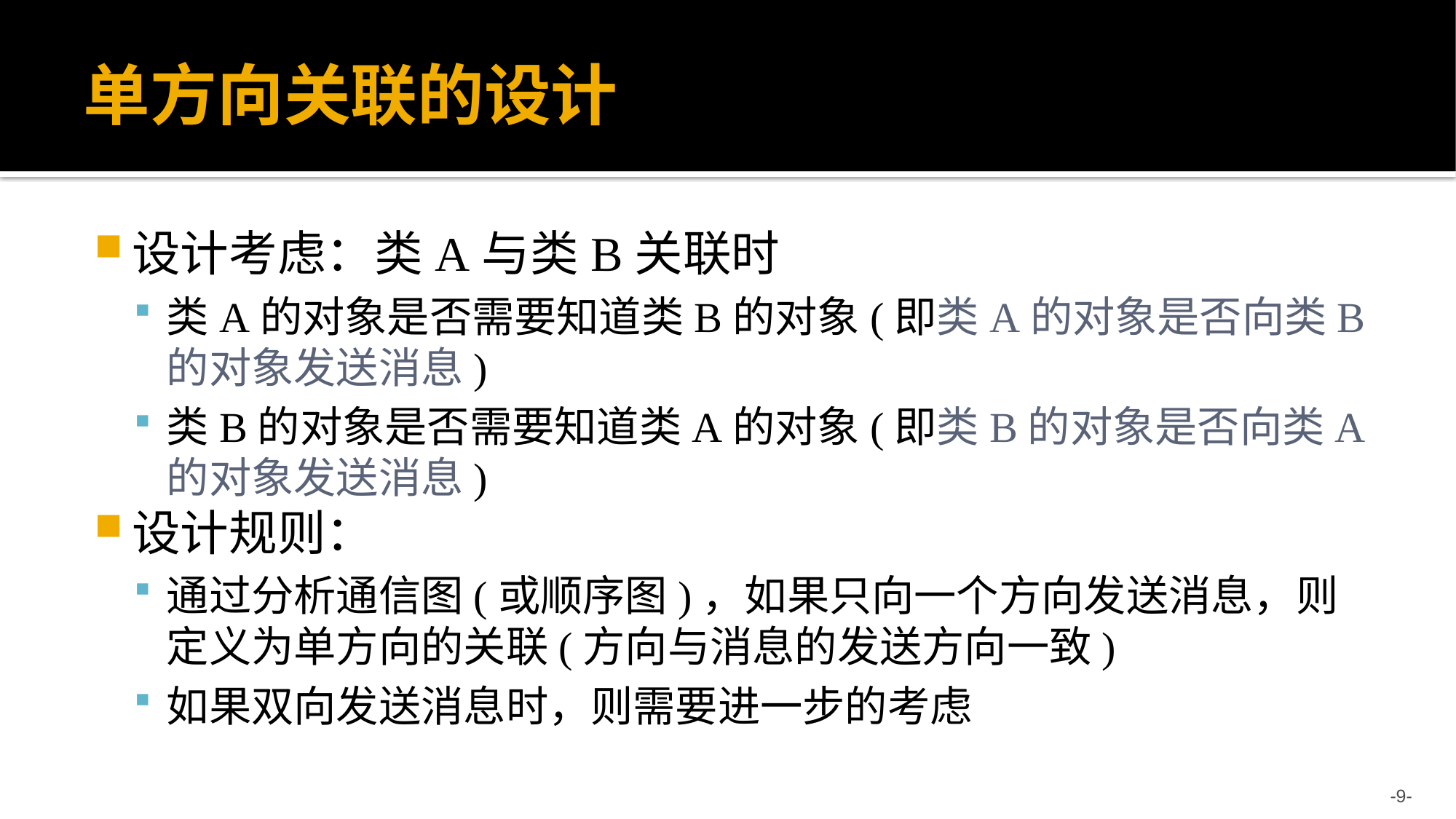

# 单方向关联的设计
设计考虑：类A与类B关联时
类A的对象是否需要知道类B的对象(即类A的对象是否向类B的对象发送消息)
类B的对象是否需要知道类A的对象(即类B的对象是否向类A的对象发送消息)
设计规则：
通过分析通信图(或顺序图)，如果只向一个方向发送消息，则定义为单方向的关联(方向与消息的发送方向一致)
如果双向发送消息时，则需要进一步的考虑
-9-